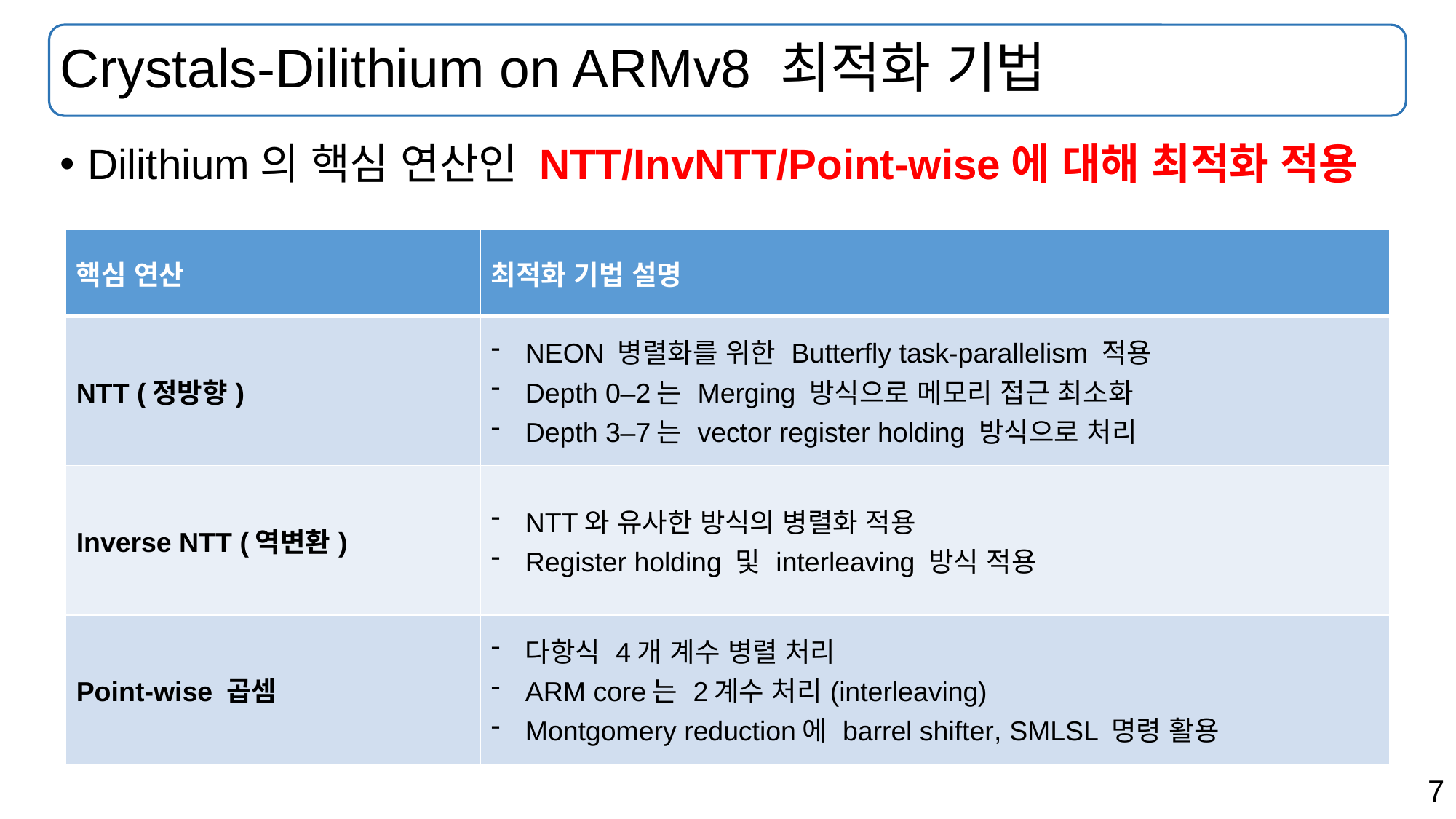

# Crystals-Dilithium on ARMv8 최적화 기법
Dilithium의 핵심 연산인 NTT/InvNTT/Point-wise에 대해 최적화 적용

| 핵심 연산 | 최적화 기법 설명 |
| --- | --- |
| NTT (정방향) | NEON 병렬화를 위한 Butterfly task-parallelism 적용 Depth 0–2는 Merging 방식으로 메모리 접근 최소화 Depth 3–7는 vector register holding 방식으로 처리 |
| Inverse NTT (역변환) | NTT와 유사한 방식의 병렬화 적용 Register holding 및 interleaving 방식 적용 |
| Point-wise 곱셈 | 다항식 4개 계수 병렬 처리 ARM core는 2계수 처리(interleaving) Montgomery reduction에 barrel shifter, SMLSL 명령 활용 |